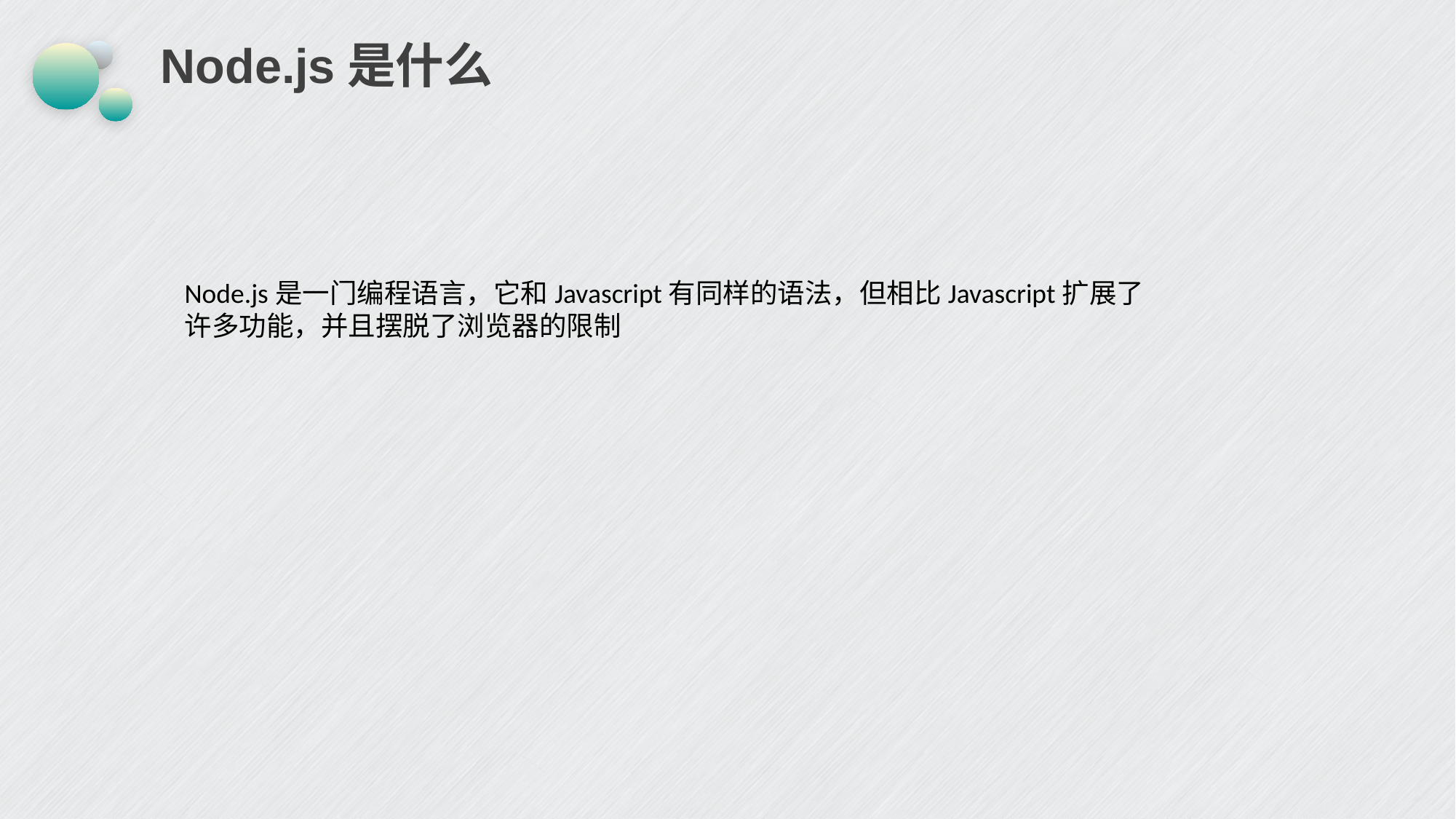

# Node.js是什么

Node.js是一门编程语言，它和Javascript有同样的语法，但相比Javascript扩展了许多功能，并且摆脱了浏览器的限制